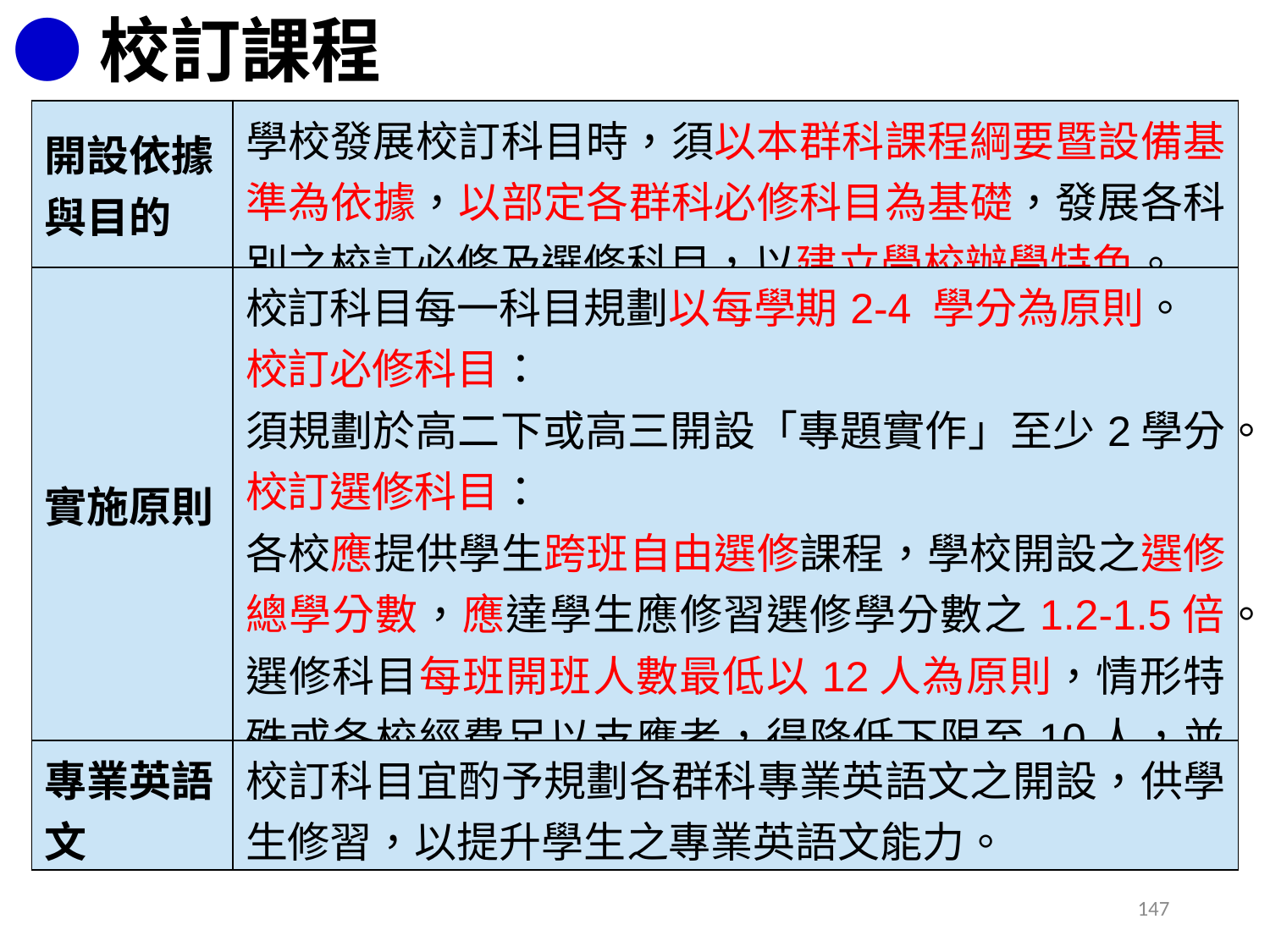

●校訂課程
| 開設依據與目的 | 學校發展校訂科目時，須以本群科課程綱要暨設備基準為依據，以部定各群科必修科目為基礎，發展各科別之校訂必修及選修科目，以建立學校辦學特色。 |
| --- | --- |
| 實施原則 | 校訂科目每一科目規劃以每學期2-4 學分為原則。 校訂必修科目： 須規劃於高二下或高三開設「專題實作」至少2學分。 校訂選修科目： 各校應提供學生跨班自由選修課程，學校開設之選修總學分數，應達學生應修習選修學分數之1.2-1.5倍。 選修科目每班開班人數最低以12人為原則，情形特殊或各校經費足以支應者，得降低下限至10人，並得辦理跨校選修。 |
| 專業英語文 | 校訂科目宜酌予規劃各群科專業英語文之開設，供學生修習，以提升學生之專業英語文能力。 |
147